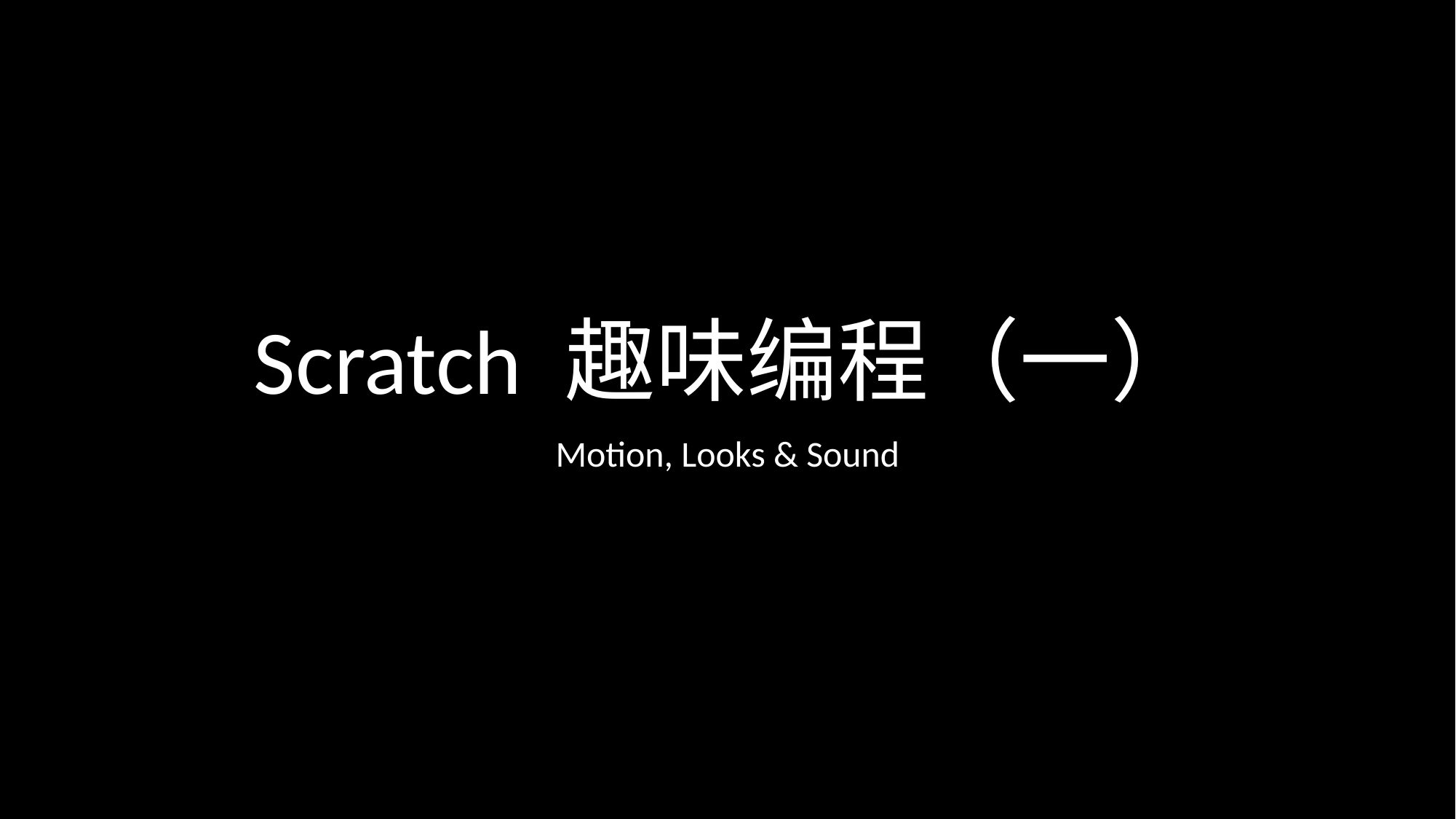

# Scratch 趣味编程（一）
Motion, Looks & Sound